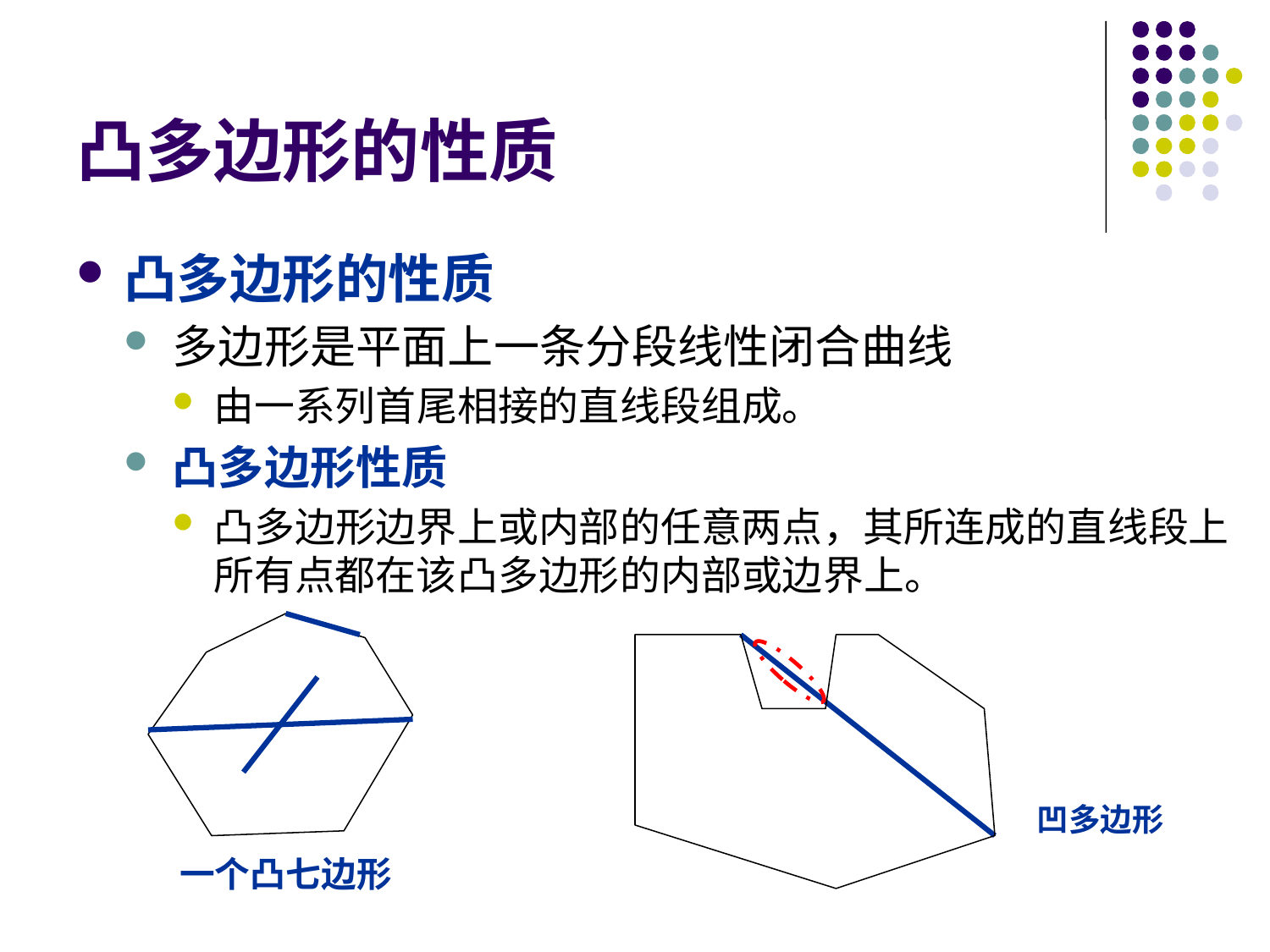

# 凸多边形的性质
凸多边形的性质
多边形是平面上一条分段线性闭合曲线
由一系列首尾相接的直线段组成。
凸多边形性质
凸多边形边界上或内部的任意两点，其所连成的直线段上所有点都在该凸多边形的内部或边界上。

一个凸七边形

凹多边形